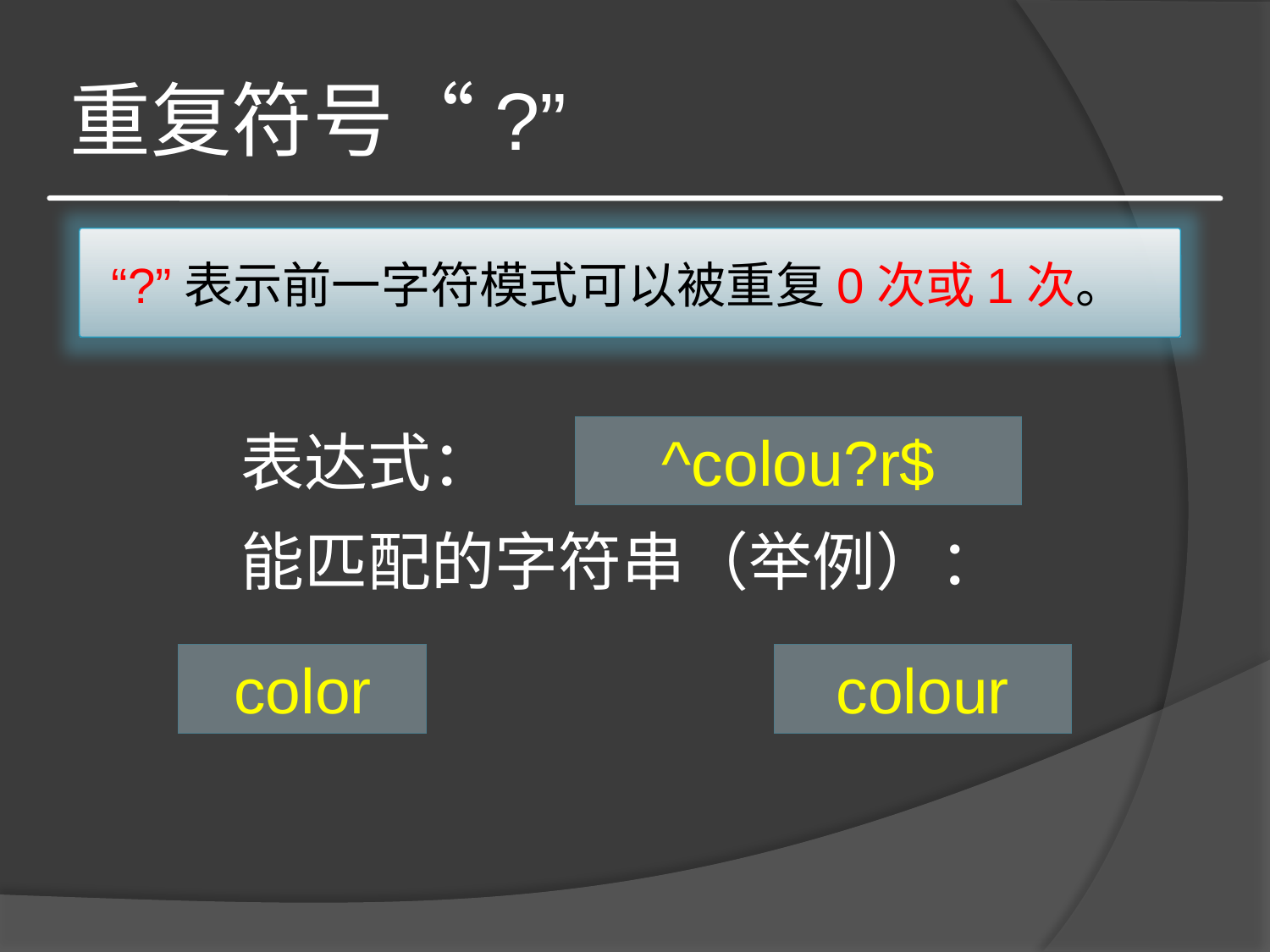

# 重复符号“?”

“?”表示前一字符模式可以被重复0次或1次。
表达式：
^colou?r$
能匹配的字符串（举例）：
color
colour